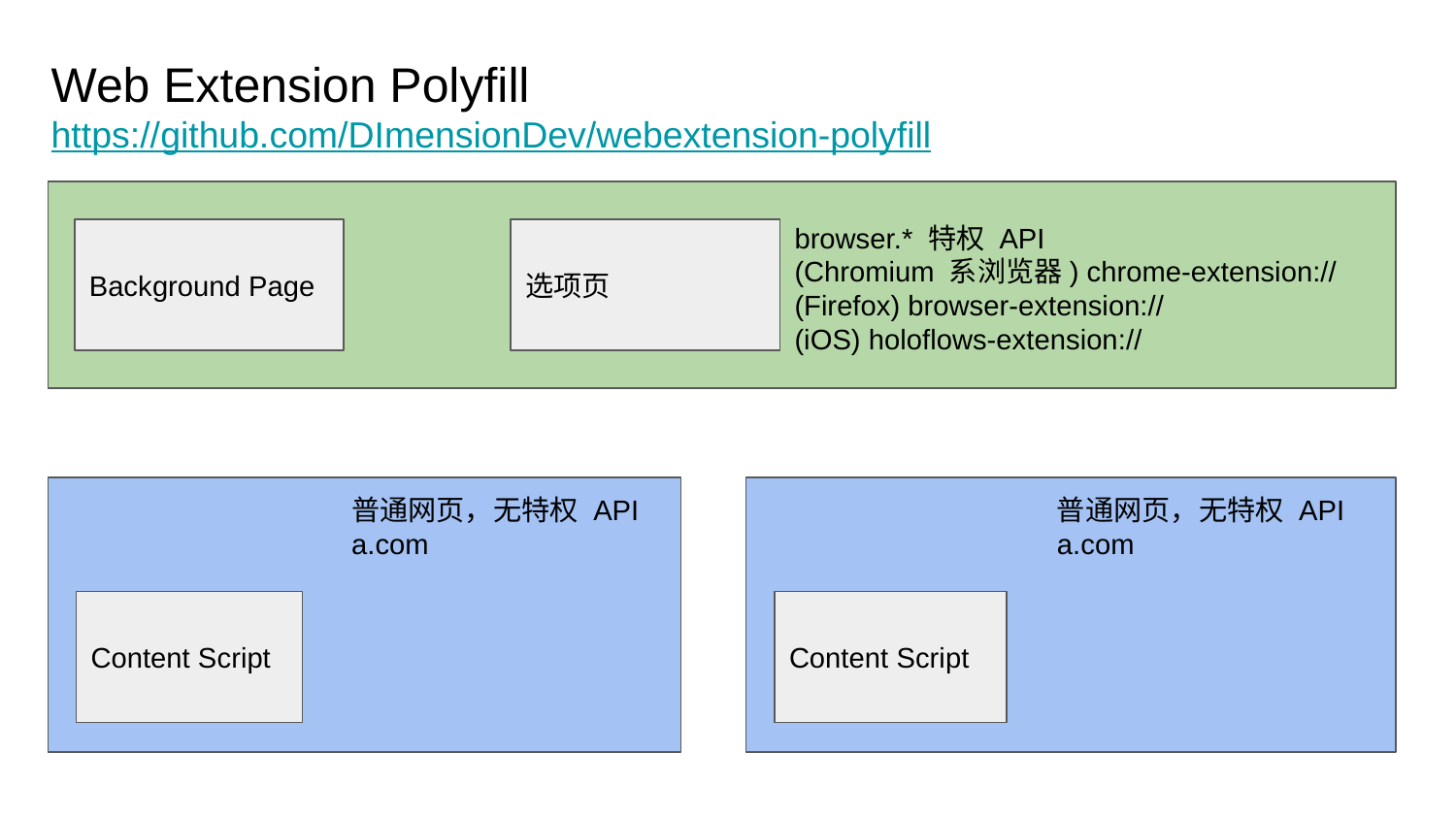

Web Extension Polyfill
https://github.com/DImensionDev/webextension-polyfill

browser.* 特权 API
(Chromium 系浏览器) chrome-extension://
(Firefox) browser-extension://
(iOS) holoflows-extension://

Background Page
选项页

普通网页，无特权 API
a.com
Content Script

普通网页，无特权 API
a.com
Content Script